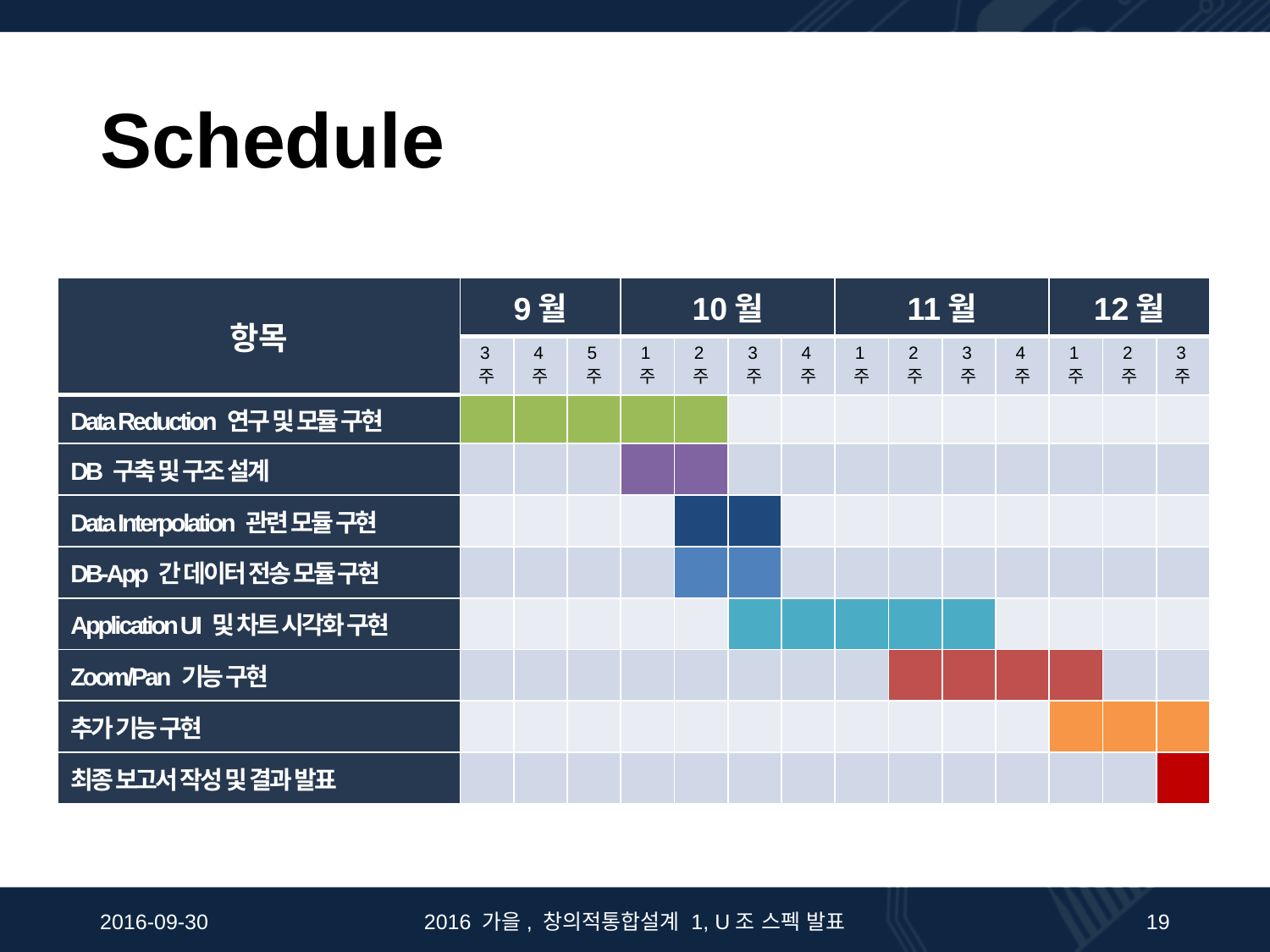

# Schedule
| 항목 | 9월 |  |  | 10월 |  |  |  | 11월 |  |  |  | 12월 |  |  |
| --- | --- | --- | --- | --- | --- | --- | --- | --- | --- | --- | --- | --- | --- | --- |
|  | 3주 | 4주 | 5주 | 1주 | 2주 | 3주 | 4주 | 1주 | 2주 | 3주 | 4주 | 1주 | 2주 | 3주 |
| Data Reduction 연구 및 모듈 구현 |  |  |  |  |  |  |  |  |  |  |  |  |  |  |
| DB 구축 및 구조 설계 |  |  |  |  |  |  |  |  |  |  |  |  |  |  |
| Data Interpolation 관련 모듈 구현 |  |  |  |  |  |  |  |  |  |  |  |  |  |  |
| DB-App 간 데이터 전송 모듈 구현 |  |  |  |  |  |  |  |  |  |  |  |  |  |  |
| Application UI 및 차트 시각화 구현 |  |  |  |  |  |  |  |  |  |  |  |  |  |  |
| Zoom/Pan 기능 구현 |  |  |  |  |  |  |  |  |  |  |  |  |  |  |
| 추가 기능 구현 |  |  |  |  |  |  |  |  |  |  |  |  |  |  |
| 최종 보고서 작성 및 결과 발표 |  |  |  |  |  |  |  |  |  |  |  |  |  |  |
2016-09-30
2016 가을, 창의적통합설계 1, U조 스펙 발표
19